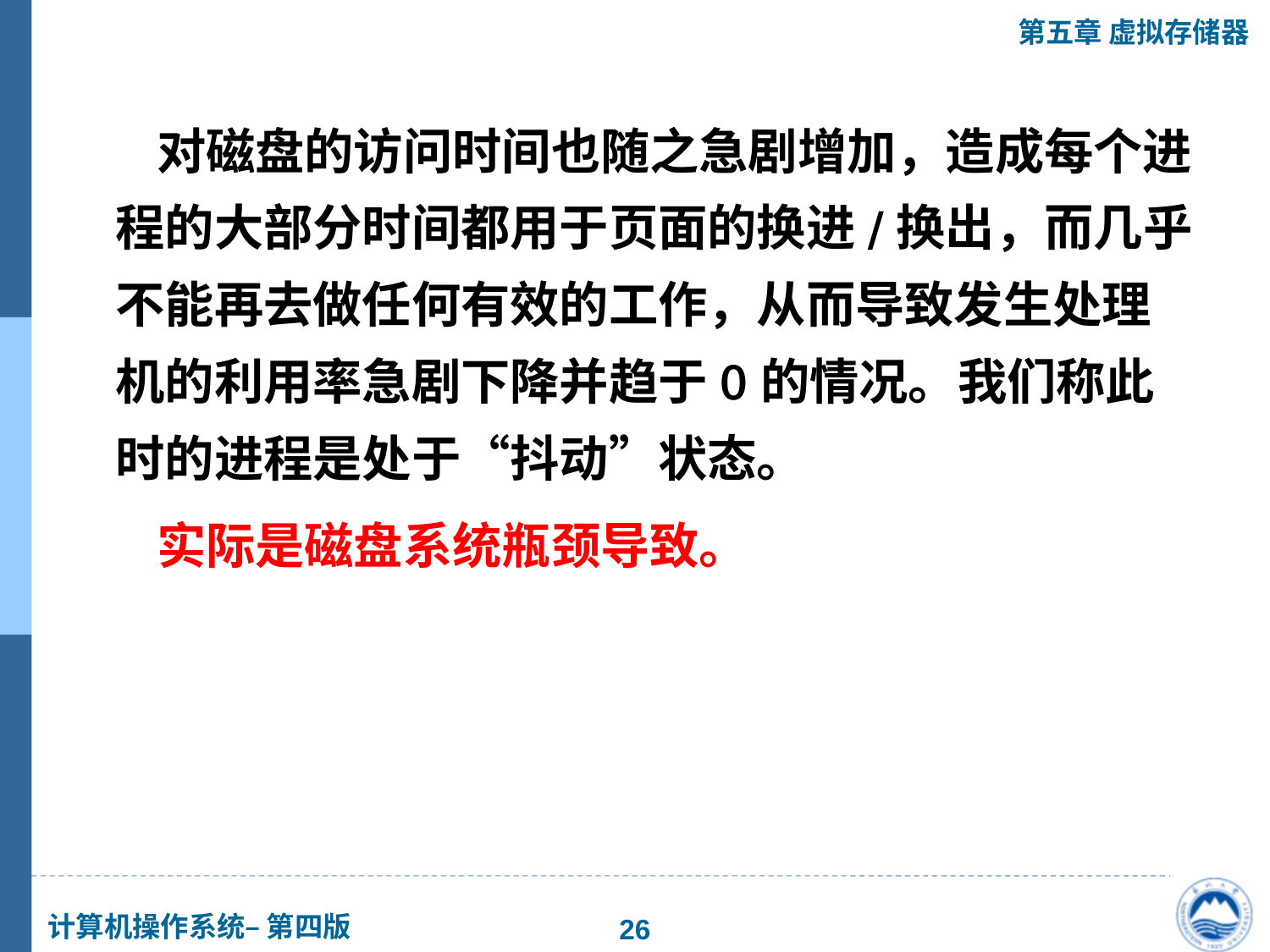

对磁盘的访问时间也随之急剧增加，造成每个进程的大部分时间都用于页面的换进/换出，而几乎不能再去做任何有效的工作，从而导致发生处理机的利用率急剧下降并趋于0的情况。我们称此时的进程是处于“抖动”状态。
      实际是磁盘系统瓶颈导致。